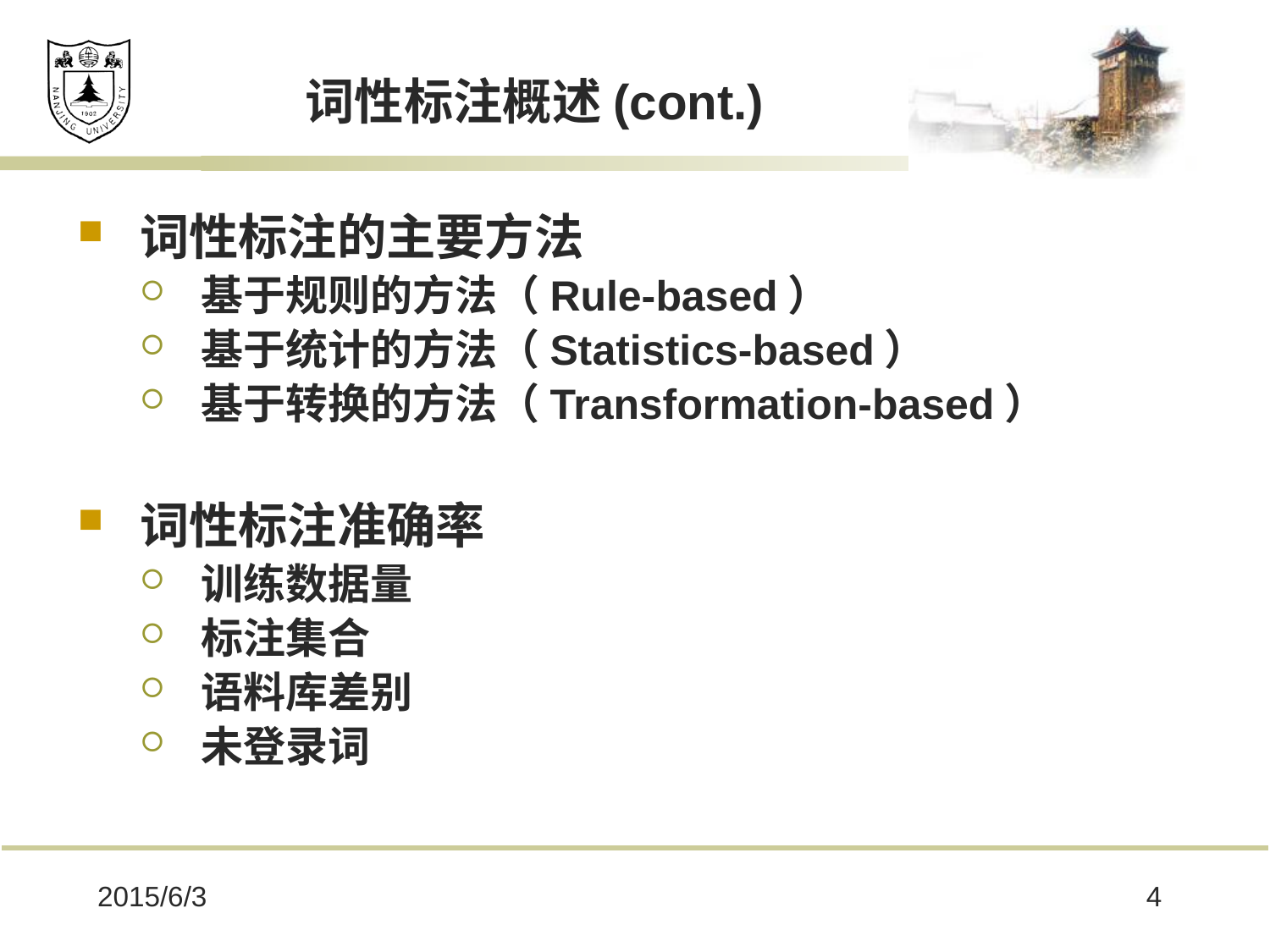

# 词性标注概述(cont.)
词性标注的主要方法
基于规则的方法（Rule-based）
基于统计的方法（Statistics-based）
基于转换的方法（Transformation-based）

词性标注准确率
训练数据量
标注集合
语料库差别
未登录词
2015/6/3
4